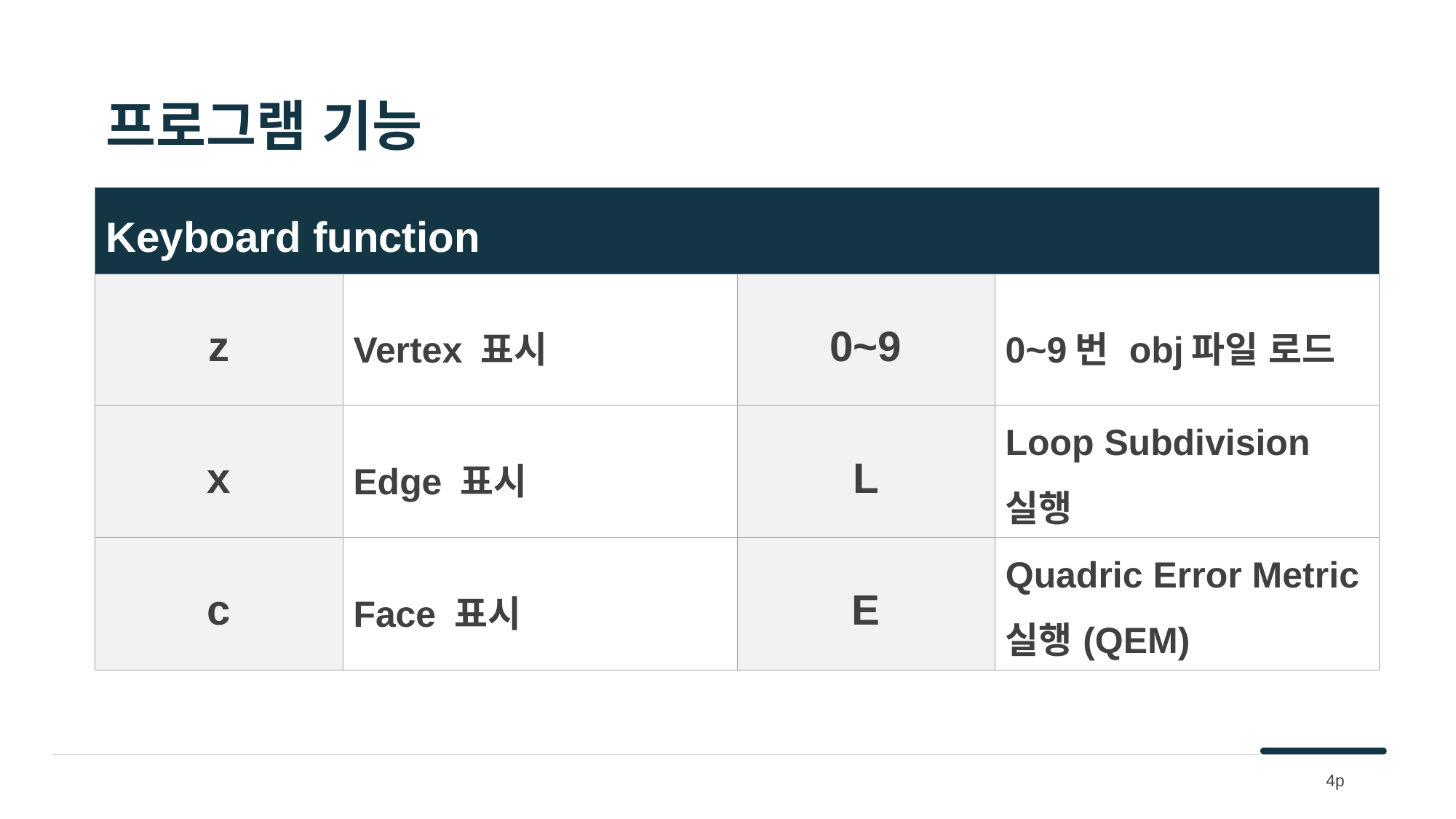

# 프로그램 기능
| Keyboard function |  |  |  |
| --- | --- | --- | --- |
| z | Vertex 표시 | 0~9 | 0~9번 obj파일 로드 |
| x | Edge 표시 | L | Loop Subdivision 실행 |
| c | Face 표시 | E | Quadric Error Metric 실행(QEM) |